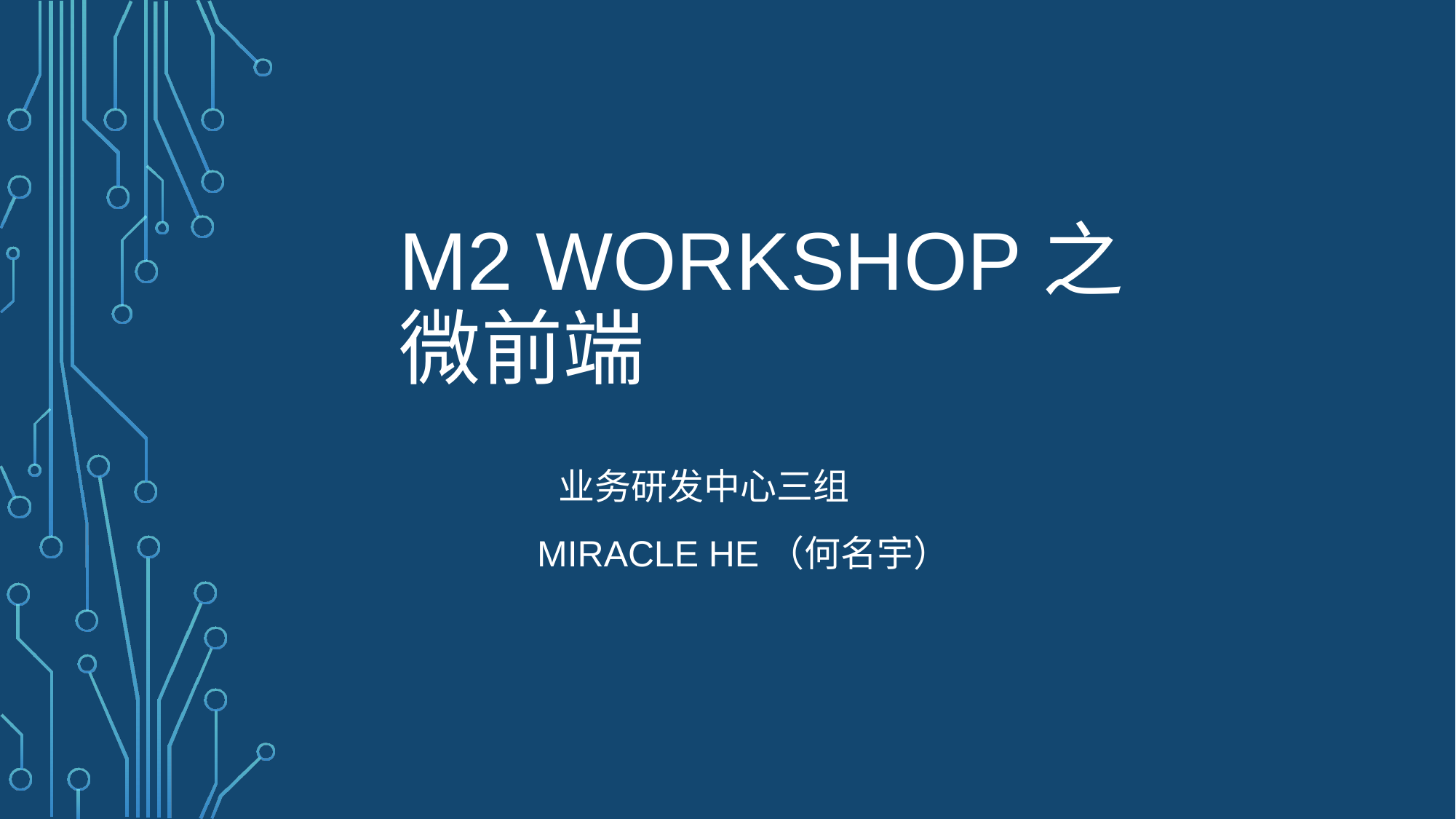

# M2 Workshop之 微前端
    业务研发中心三组
  Miracle he（何名宇）